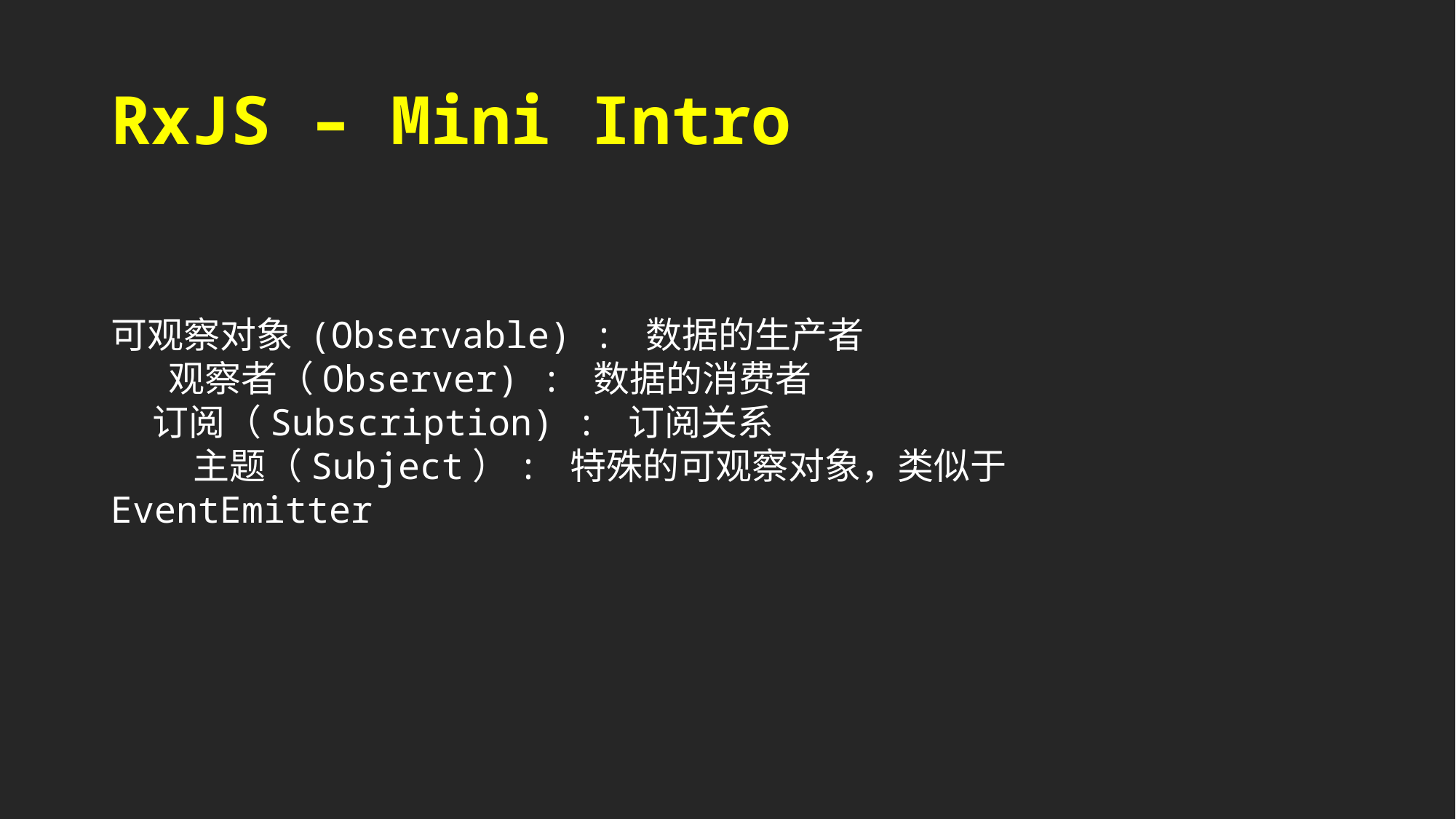

# RxJS – Mini Intro
可观察对象 (Observable) : 数据的生产者
      观察者（Observer) : 数据的消费者
    订阅（Subscription) : 订阅关系
         主题（Subject）: 特殊的可观察对象，类似于 EventEmitter